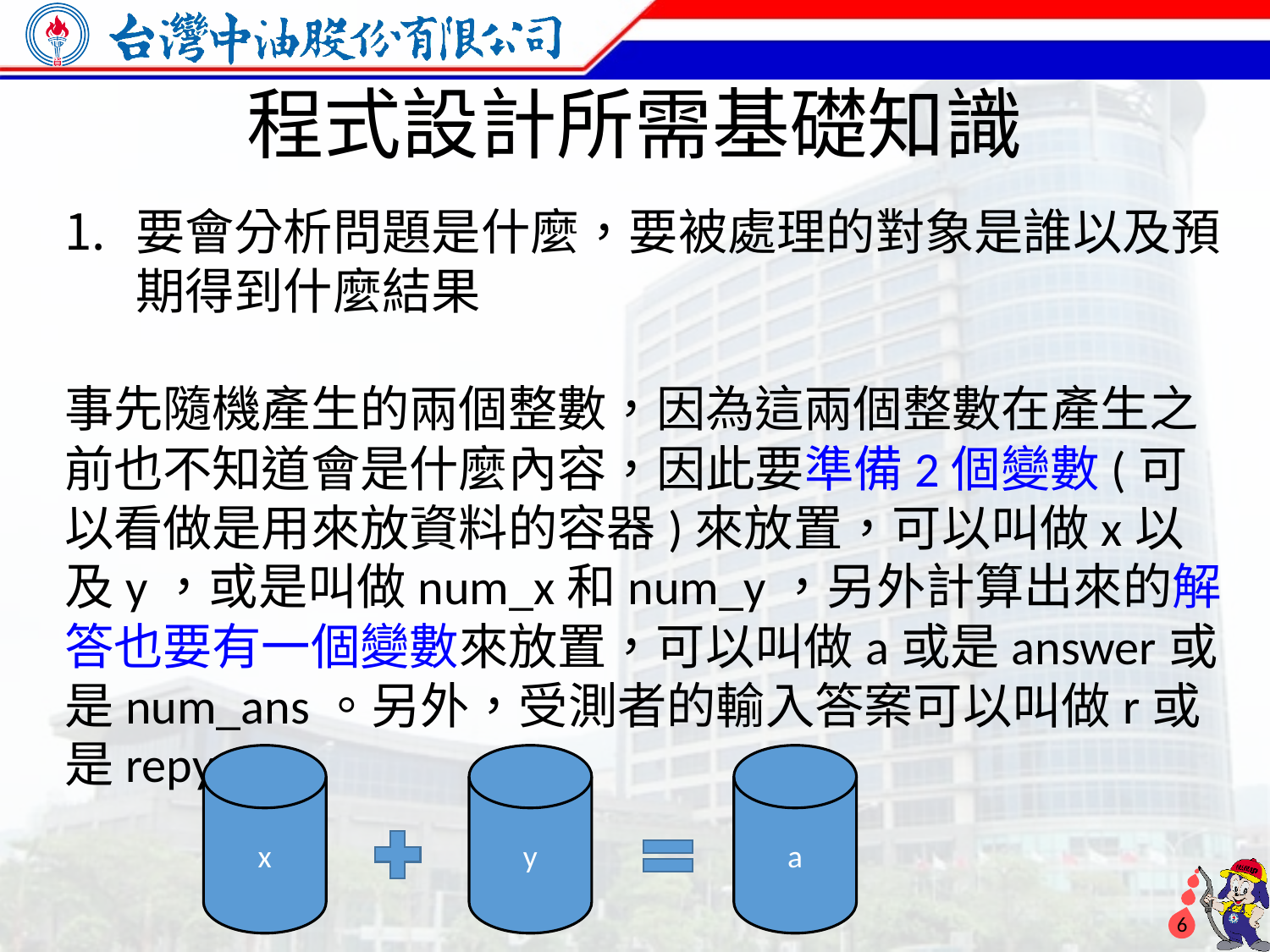

程式設計所需基礎知識
要會分析問題是什麼，要被處理的對象是誰以及預期得到什麼結果

事先隨機產生的兩個整數，因為這兩個整數在產生之前也不知道會是什麼內容，因此要準備2個變數(可以看做是用來放資料的容器)來放置，可以叫做x以及y，或是叫做num_x和num_y，另外計算出來的解答也要有一個變數來放置，可以叫做a或是answer或是num_ans。另外，受測者的輸入答案可以叫做r或是repy。

x
y
a

6